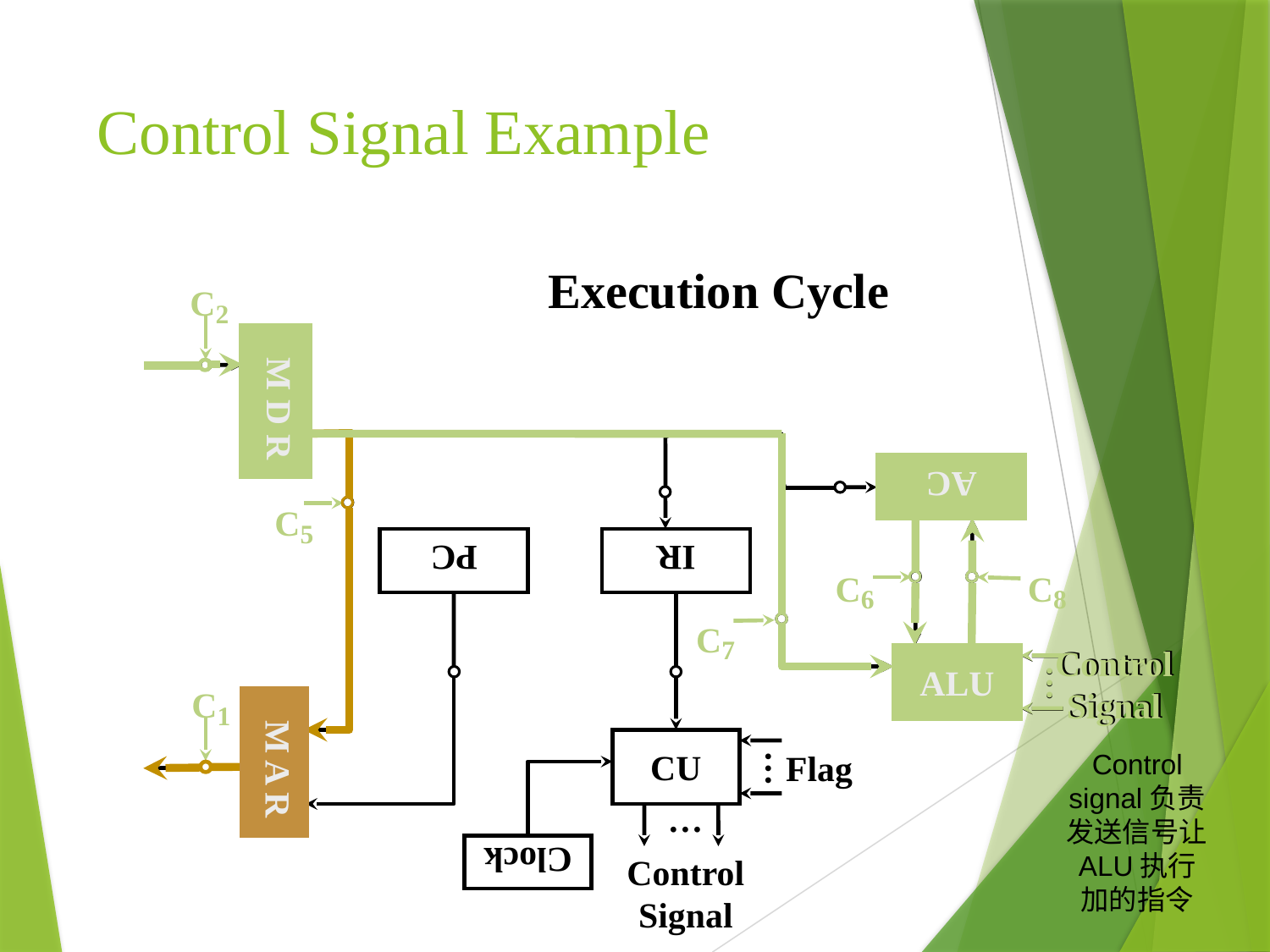

Control Signal Example
Execution Cycle
C2

    M D R

AC

PC
IR

Control
Signal
ALU

…

    M A R
CU
Flag

…

…

Clock
Control
Signal
    M D R
    M D R

AC

C5

C6

C7

C8

Control
Signal

…

ALU
C1

    M A R
Control signal负责发送信号让ALU执行加的指令